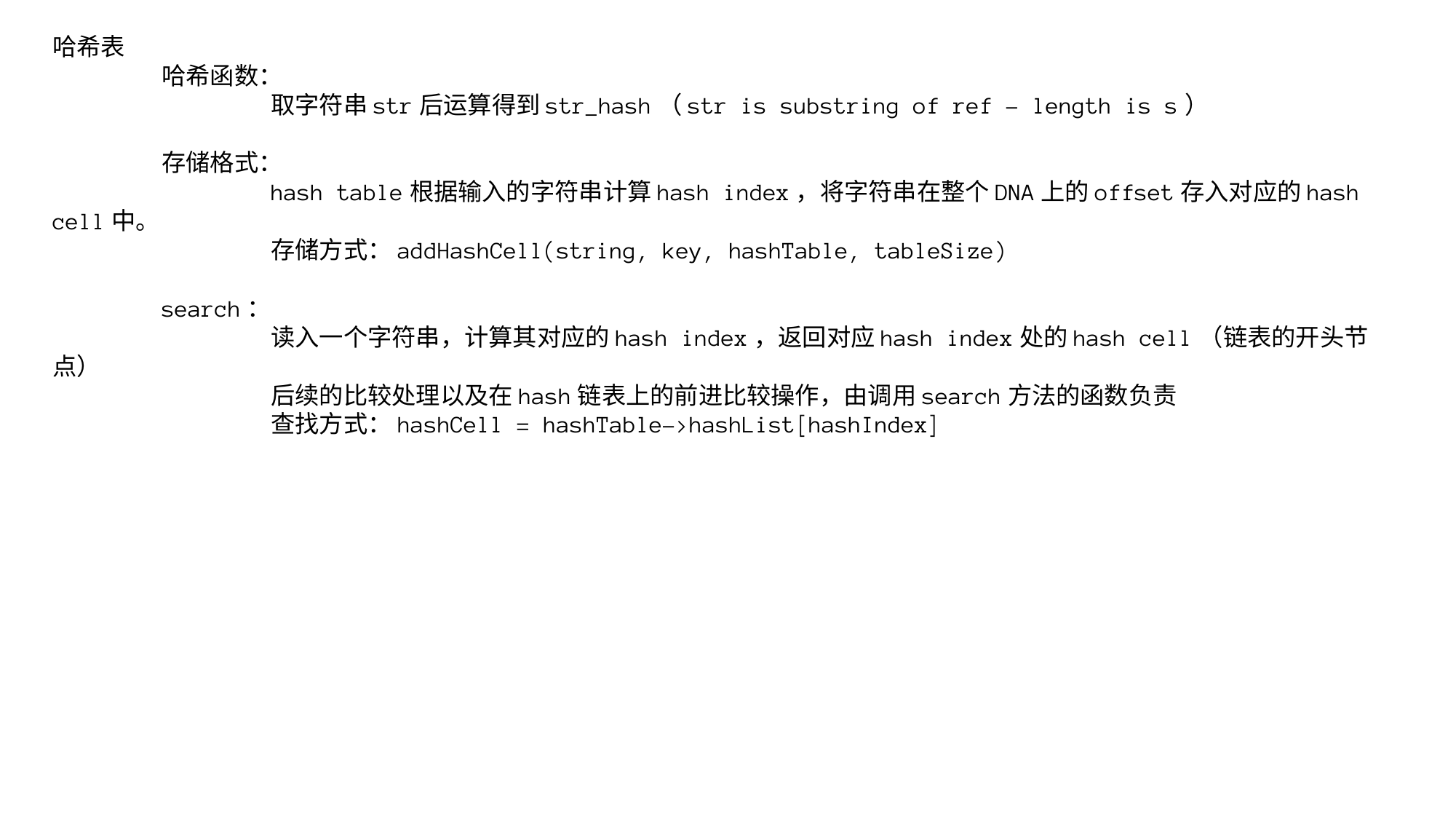

哈希表
	哈希函数：
		取字符串str后运算得到str_hash（str is substring of ref - length is s）

	存储格式：
		hash table根据输入的字符串计算hash index，将字符串在整个DNA上的offset存入对应的hash cell中。
		存储方式：addHashCell(string, key, hashTable, tableSize)

	search：
		读入一个字符串，计算其对应的hash index，返回对应hash index处的hash cell（链表的开头节点）
		后续的比较处理以及在hash链表上的前进比较操作，由调用search方法的函数负责
		查找方式：hashCell = hashTable->hashList[hashIndex]